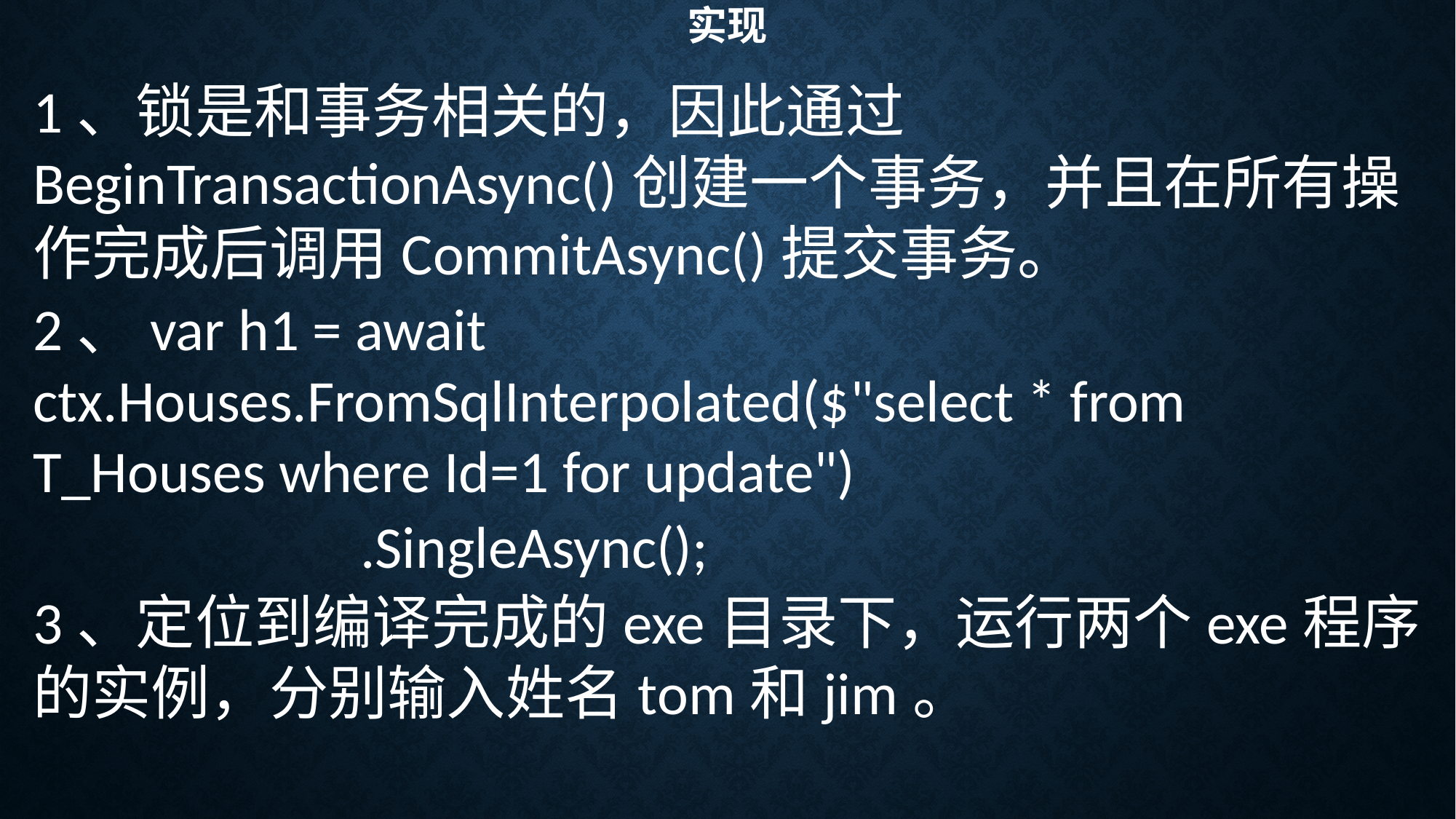

# 实现
1、锁是和事务相关的，因此通过BeginTransactionAsync()创建一个事务，并且在所有操作完成后调用CommitAsync()提交事务。
2、var h1 = await ctx.Houses.FromSqlInterpolated($"select * from T_Houses where Id=1 for update")
			.SingleAsync();
3、定位到编译完成的exe目录下，运行两个exe程序的实例，分别输入姓名tom和jim。